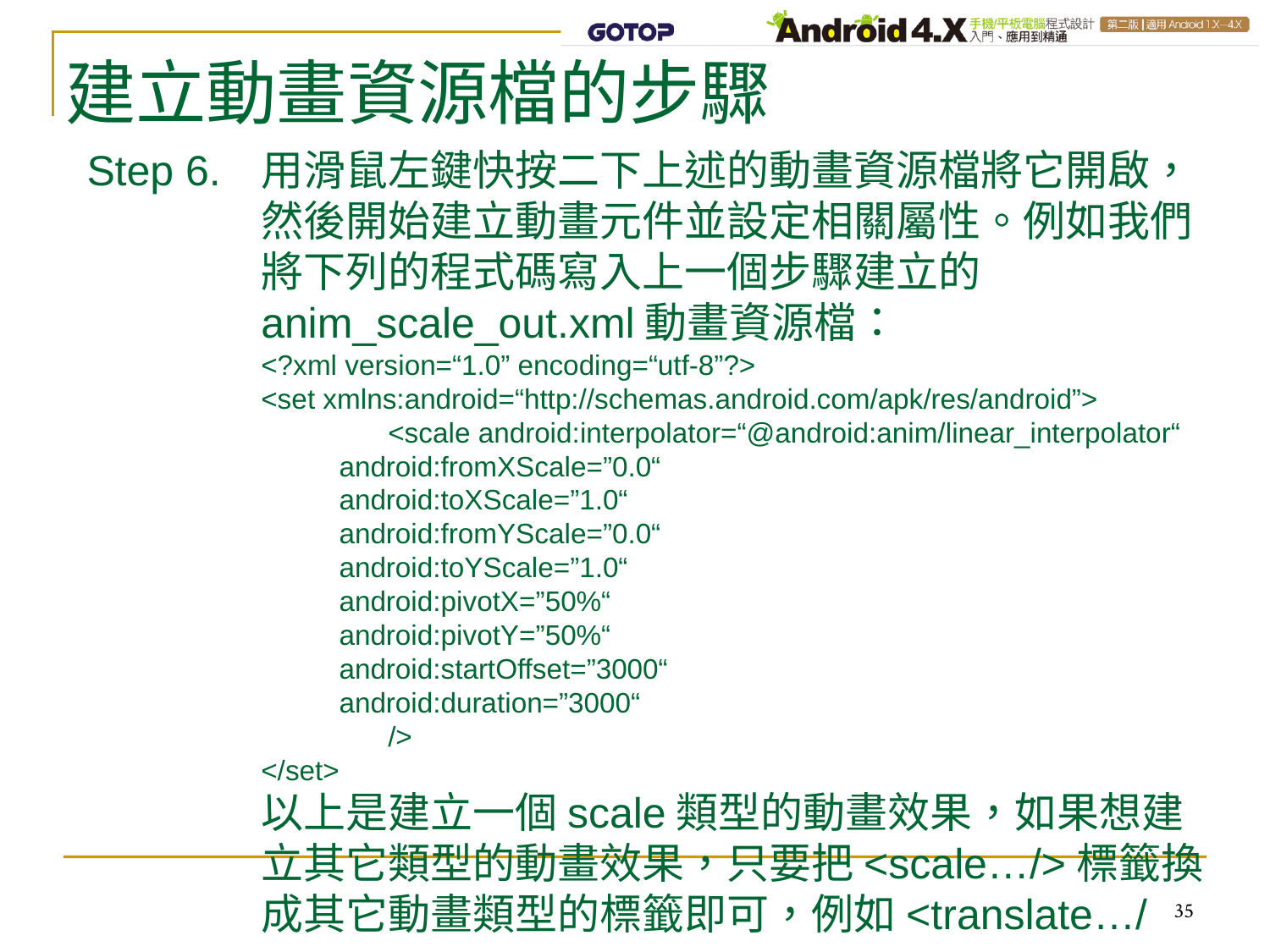

# 建立動畫資源檔的步驟
Step 6.	用滑鼠左鍵快按二下上述的動畫資源檔將它開啟，然後開始建立動畫元件並設定相關屬性。例如我們將下列的程式碼寫入上一個步驟建立的anim_scale_out.xml動畫資源檔：
<?xml version=“1.0” encoding=“utf-8”?>
<set xmlns:android=“http://schemas.android.com/apk/res/android”>
	<scale android:interpolator=“@android:anim/linear_interpolator“
          android:fromXScale=”0.0“
          android:toXScale=”1.0“
          android:fromYScale=”0.0“
          android:toYScale=”1.0“
          android:pivotX=”50%“
          android:pivotY=”50%“
          android:startOffset=”3000“
          android:duration=”3000“
	/>
</set>
以上是建立一個scale類型的動畫效果，如果想建立其它類型的動畫效果，只要把<scale…/>標籤換成其它動畫類型的標籤即可，例如<translate…/>。
35